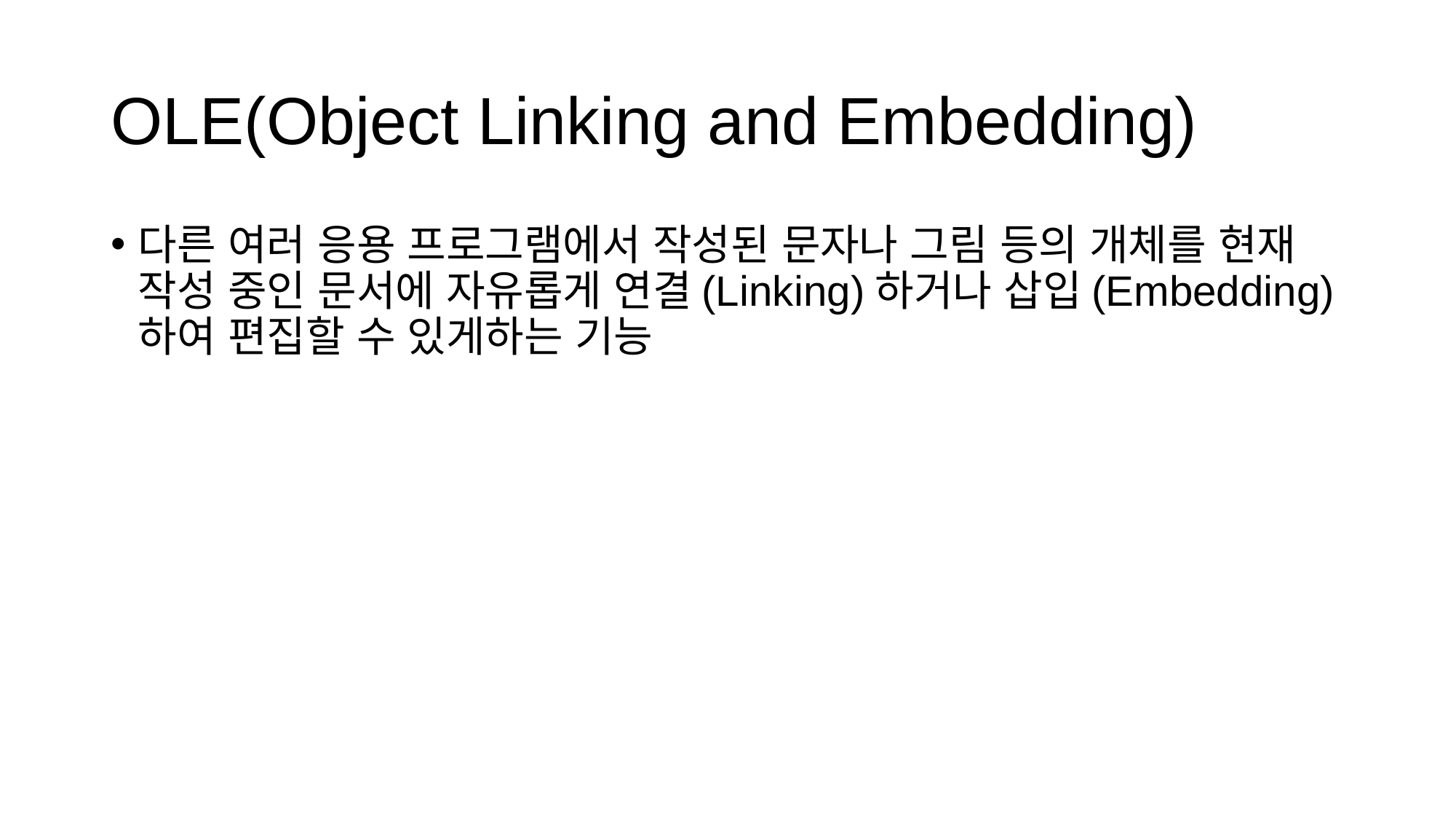

# OLE(Object Linking and Embedding)
다른 여러 응용 프로그램에서 작성된 문자나 그림 등의 개체를 현재 작성 중인 문서에 자유롭게 연결(Linking)하거나 삽입(Embedding)하여 편집할 수 있게하는 기능